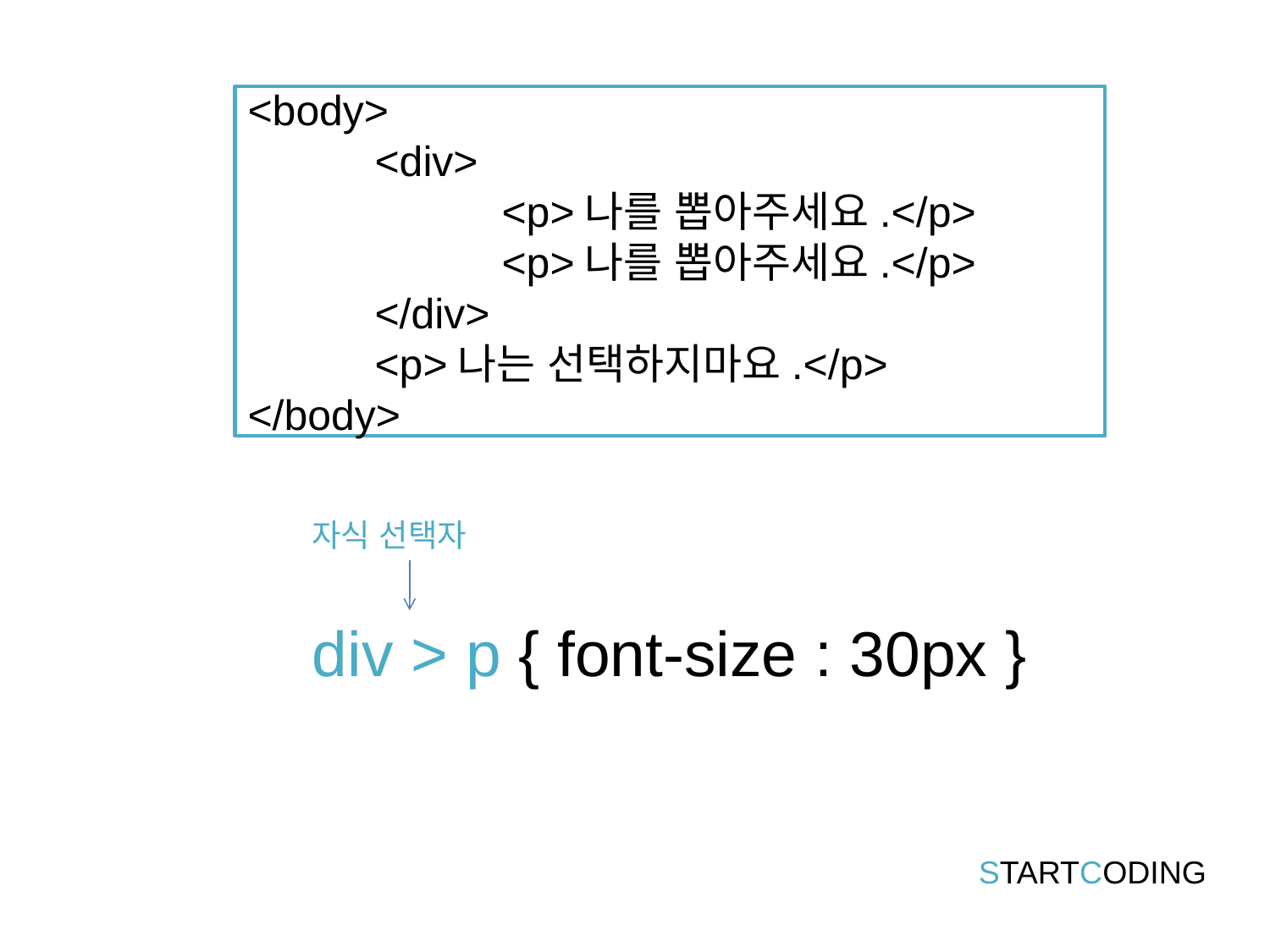

<body>
	<div>
		<p>나를 뽑아주세요.</p>
		<p>나를 뽑아주세요.</p>
	</div>
	<p>나는 선택하지마요.</p>
</body>
자식 선택자
div > p { font-size : 30px }
STARTCODING